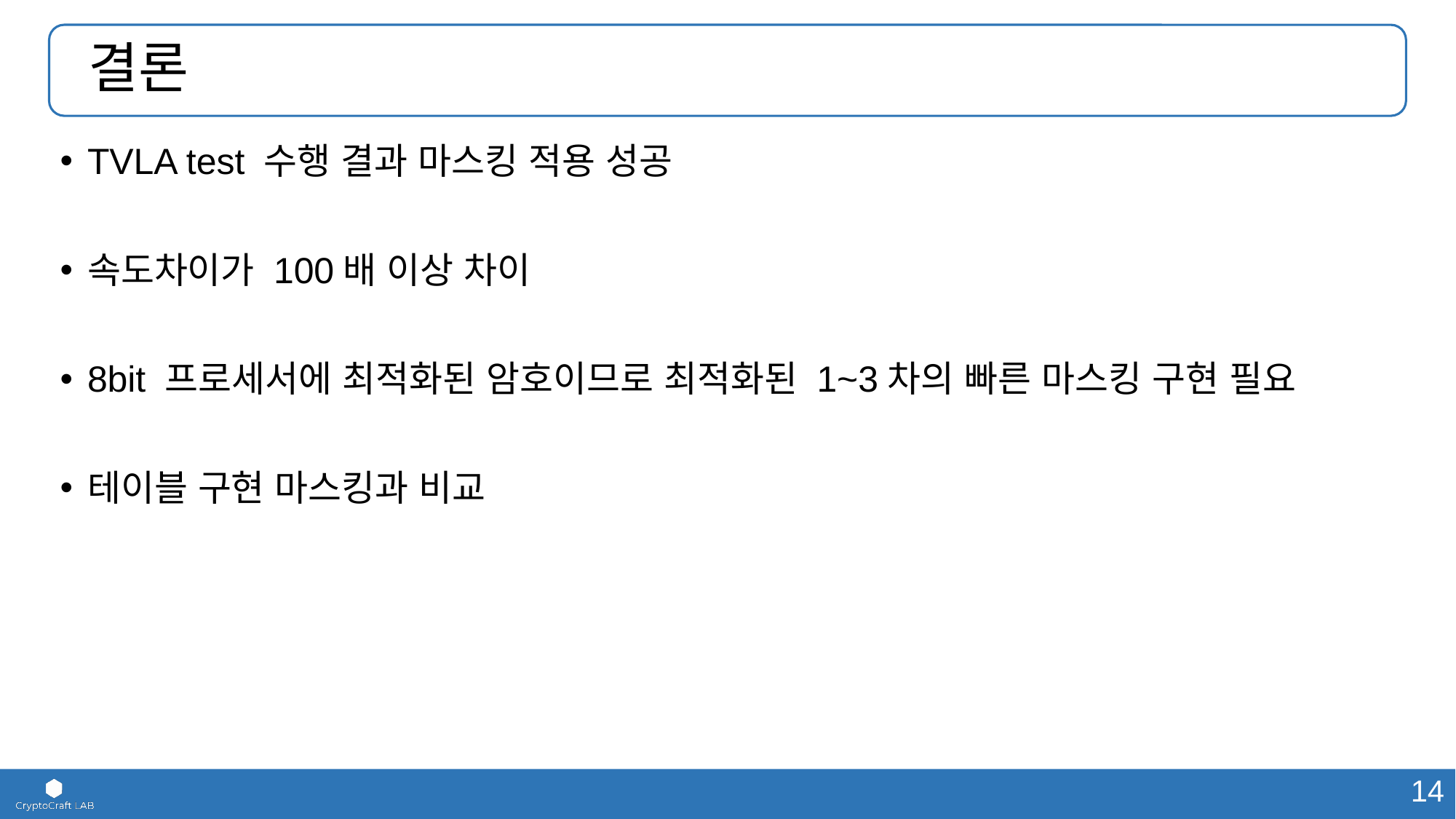

# 결론
TVLA test 수행 결과 마스킹 적용 성공

속도차이가 100배 이상 차이

8bit 프로세서에 최적화된 암호이므로 최적화된 1~3차의 빠른 마스킹 구현 필요

테이블 구현 마스킹과 비교